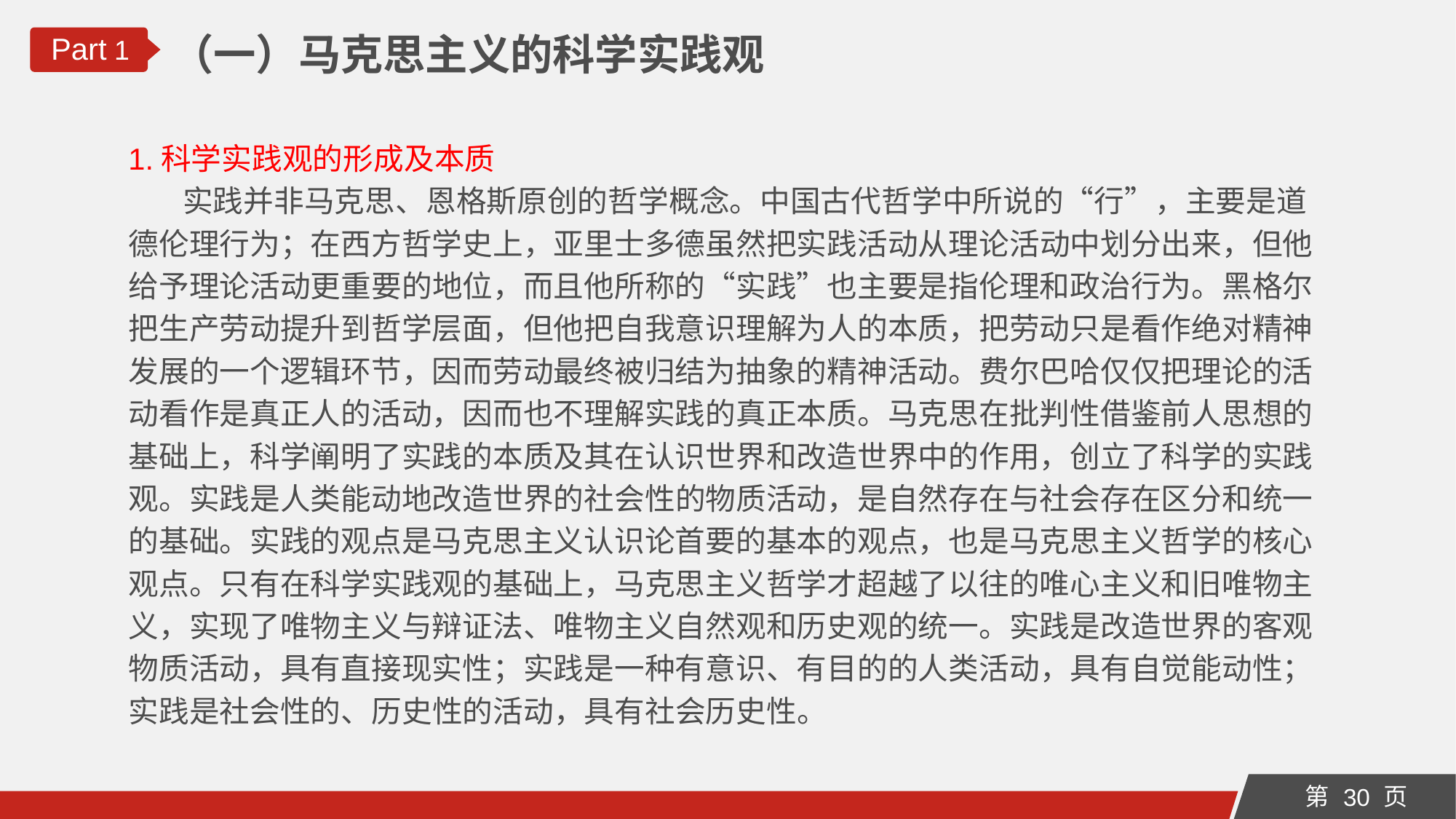

（一）马克思主义的科学实践观
Part 1

1.科学实践观的形成及本质
       实践并非马克思、恩格斯原创的哲学概念。中国古代哲学中所说的“行”，主要是道德伦理行为；在西方哲学史上，亚里士多德虽然把实践活动从理论活动中划分出来，但他给予理论活动更重要的地位，而且他所称的“实践”也主要是指伦理和政治行为。黑格尔把生产劳动提升到哲学层面，但他把自我意识理解为人的本质，把劳动只是看作绝对精神发展的一个逻辑环节，因而劳动最终被归结为抽象的精神活动。费尔巴哈仅仅把理论的活动看作是真正人的活动，因而也不理解实践的真正本质。马克思在批判性借鉴前人思想的基础上，科学阐明了实践的本质及其在认识世界和改造世界中的作用，创立了科学的实践观。实践是人类能动地改造世界的社会性的物质活动，是自然存在与社会存在区分和统一的基础。实践的观点是马克思主义认识论首要的基本的观点，也是马克思主义哲学的核心观点。只有在科学实践观的基础上，马克思主义哲学才超越了以往的唯心主义和旧唯物主义，实现了唯物主义与辩证法、唯物主义自然观和历史观的统一。实践是改造世界的客观物质活动，具有直接现实性；实践是一种有意识、有目的的人类活动，具有自觉能动性；实践是社会性的、历史性的活动，具有社会历史性。